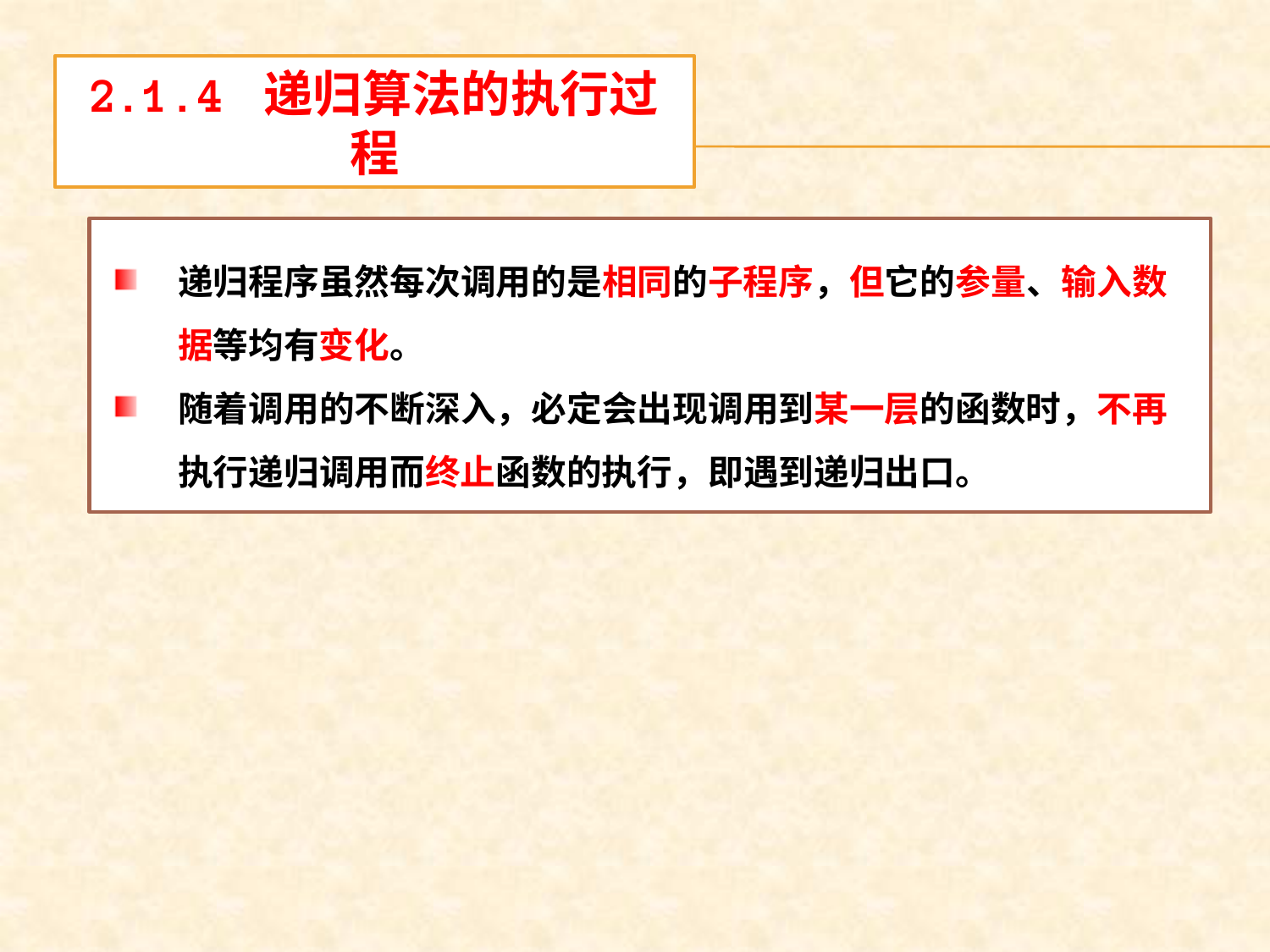

2.1.4 递归算法的执行过程
递归程序虽然每次调用的是相同的子程序，但它的参量、输入数据等均有变化。
随着调用的不断深入，必定会出现调用到某一层的函数时，不再执行递归调用而终止函数的执行，即遇到递归出口。